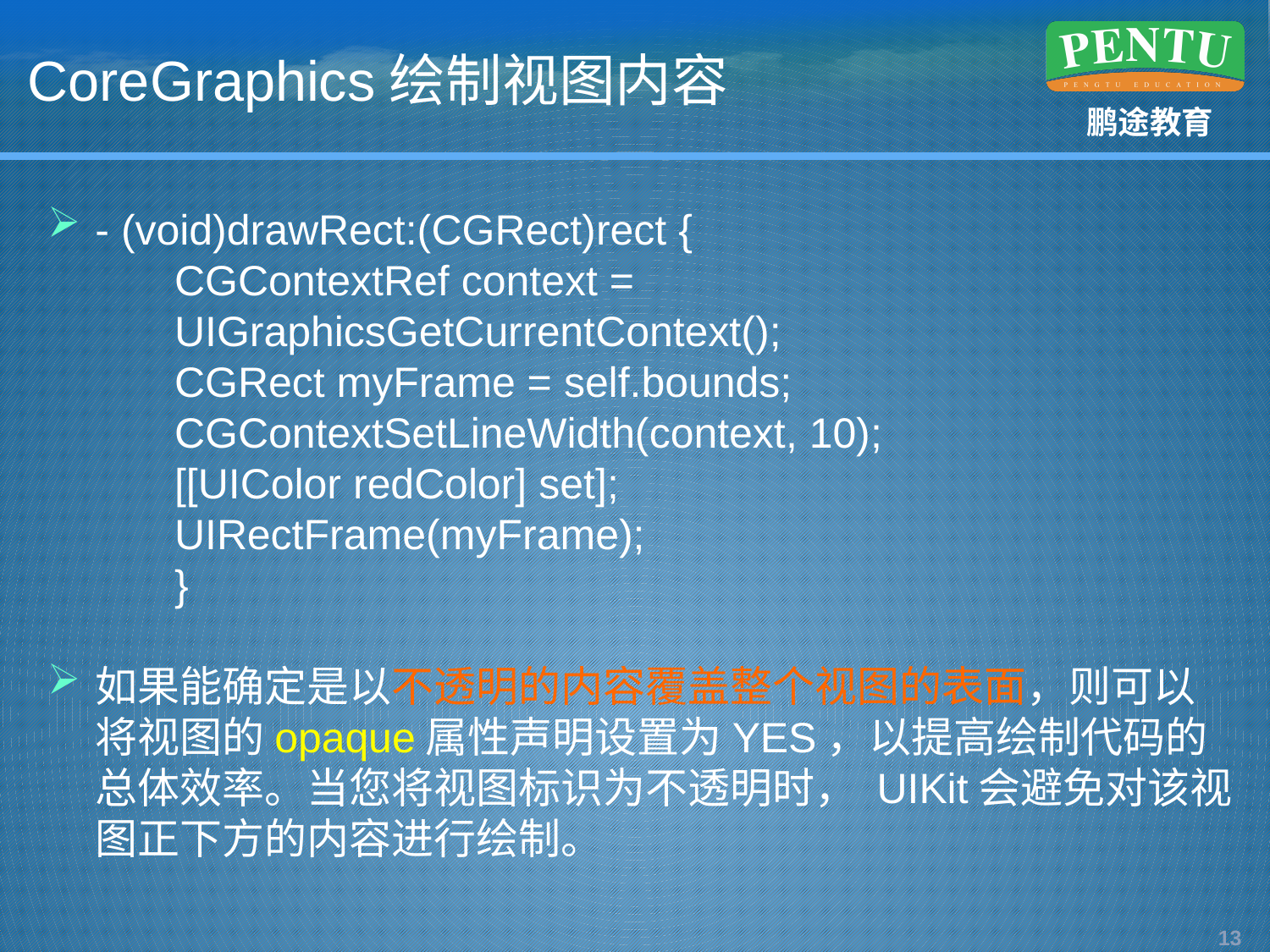

# CoreGraphics绘制视图内容
- (void)drawRect:(CGRect)rect {
CGContextRef context = UIGraphicsGetCurrentContext();
CGRect myFrame = self.bounds;
CGContextSetLineWidth(context, 10);
[[UIColor redColor] set];
UIRectFrame(myFrame);
}

如果能确定是以不透明的内容覆盖整个视图的表面，则可以将视图的opaque属性声明设置为YES，以提高绘制代码的总体效率。当您将视图标识为不透明时， UIKit会避免对该视图正下方的内容进行绘制。
13